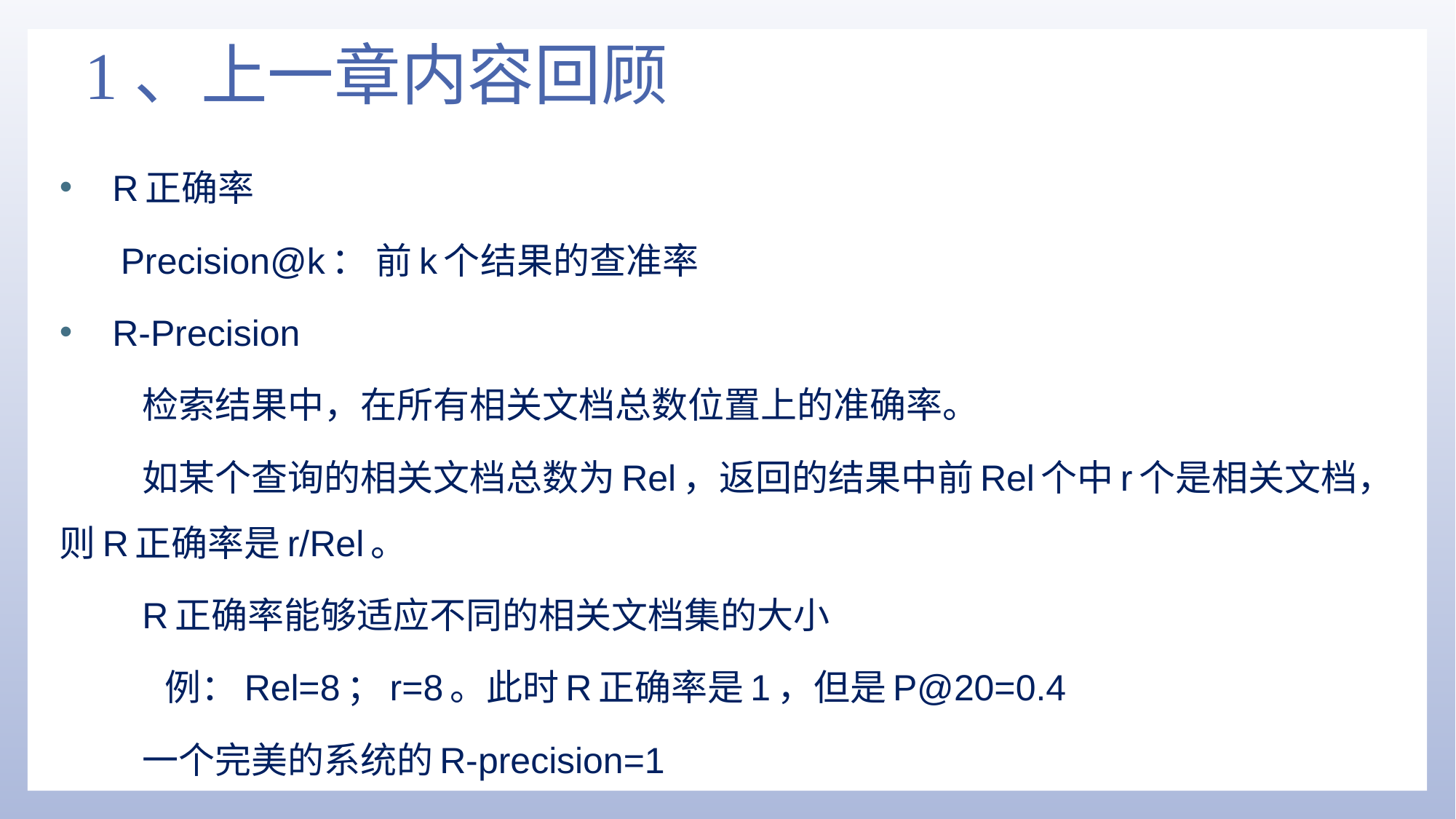

# 1、上一章内容回顾
R正确率
      Precision@k： 前k个结果的查准率
R-Precision
检索结果中，在所有相关文档总数位置上的准确率。
如某个查询的相关文档总数为Rel，返回的结果中前Rel个中r个是相关文档，则R正确率是r/Rel。
R正确率能够适应不同的相关文档集的大小
  例：Rel=8；r=8。此时R正确率是1，但是P@20=0.4
一个完美的系统的R-precision=1